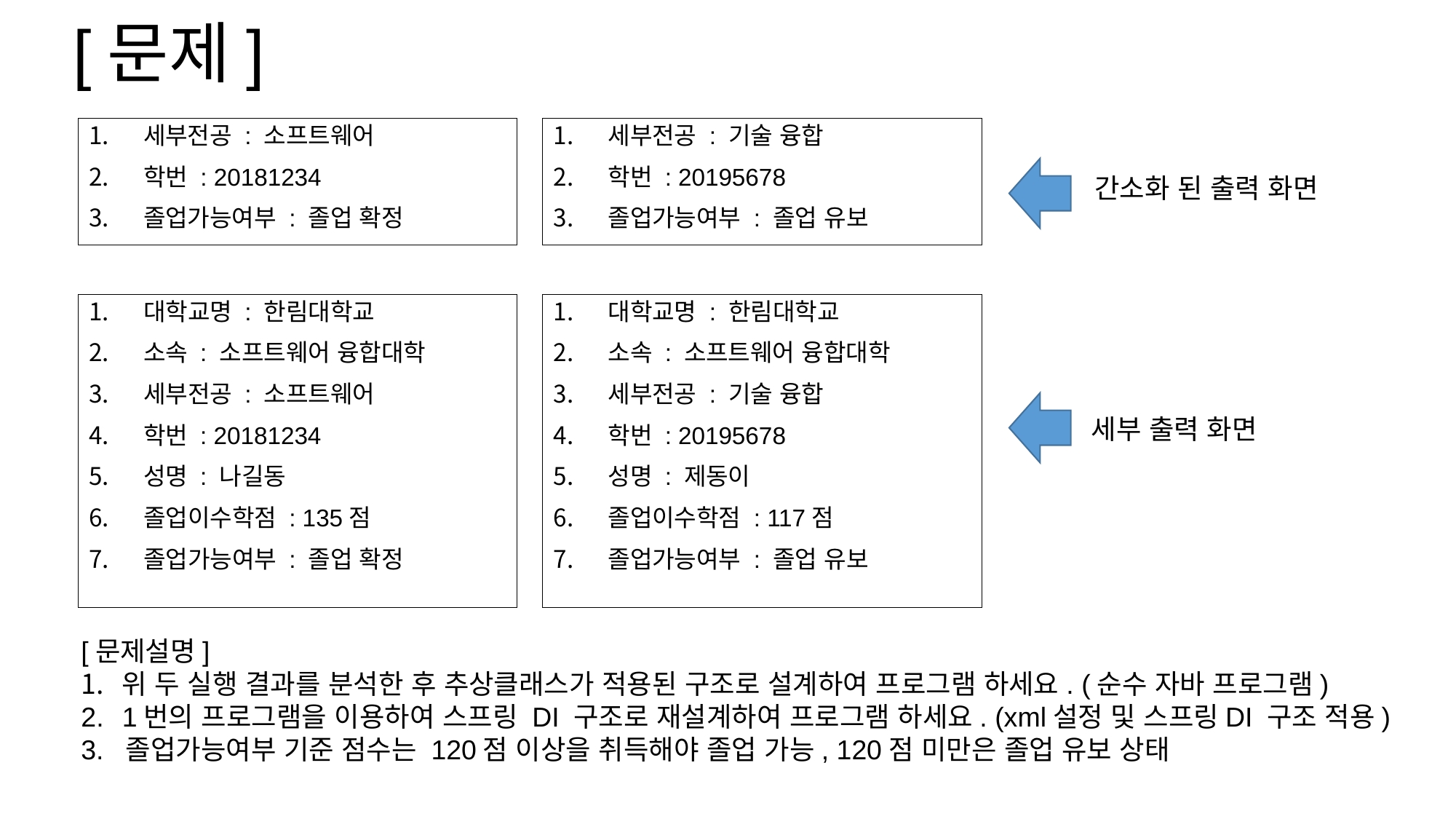

# [문제]
세부전공 : 소프트웨어
학번 : 20181234
졸업가능여부 : 졸업 확정
세부전공 : 기술 융합
학번 : 20195678
졸업가능여부 : 졸업 유보

간소화 된 출력 화면
대학교명 : 한림대학교
소속 : 소프트웨어 융합대학
세부전공 : 소프트웨어
학번 : 20181234
성명 : 나길동
졸업이수학점 : 135점
졸업가능여부 : 졸업 확정
대학교명 : 한림대학교
소속 : 소프트웨어 융합대학
세부전공 : 기술 융합
학번 : 20195678
성명 : 제동이
졸업이수학점 : 117점
졸업가능여부 : 졸업 유보

세부 출력 화면
[문제설명]
위 두 실행 결과를 분석한 후 추상클래스가 적용된 구조로 설계하여 프로그램 하세요. (순수 자바 프로그램)
1번의 프로그램을 이용하여 스프링 DI 구조로 재설계하여 프로그램 하세요. (xml설정 및 스프링DI 구조 적용)
3.  졸업가능여부 기준 점수는 120점 이상을 취득해야 졸업 가능, 120점 미만은 졸업 유보 상태